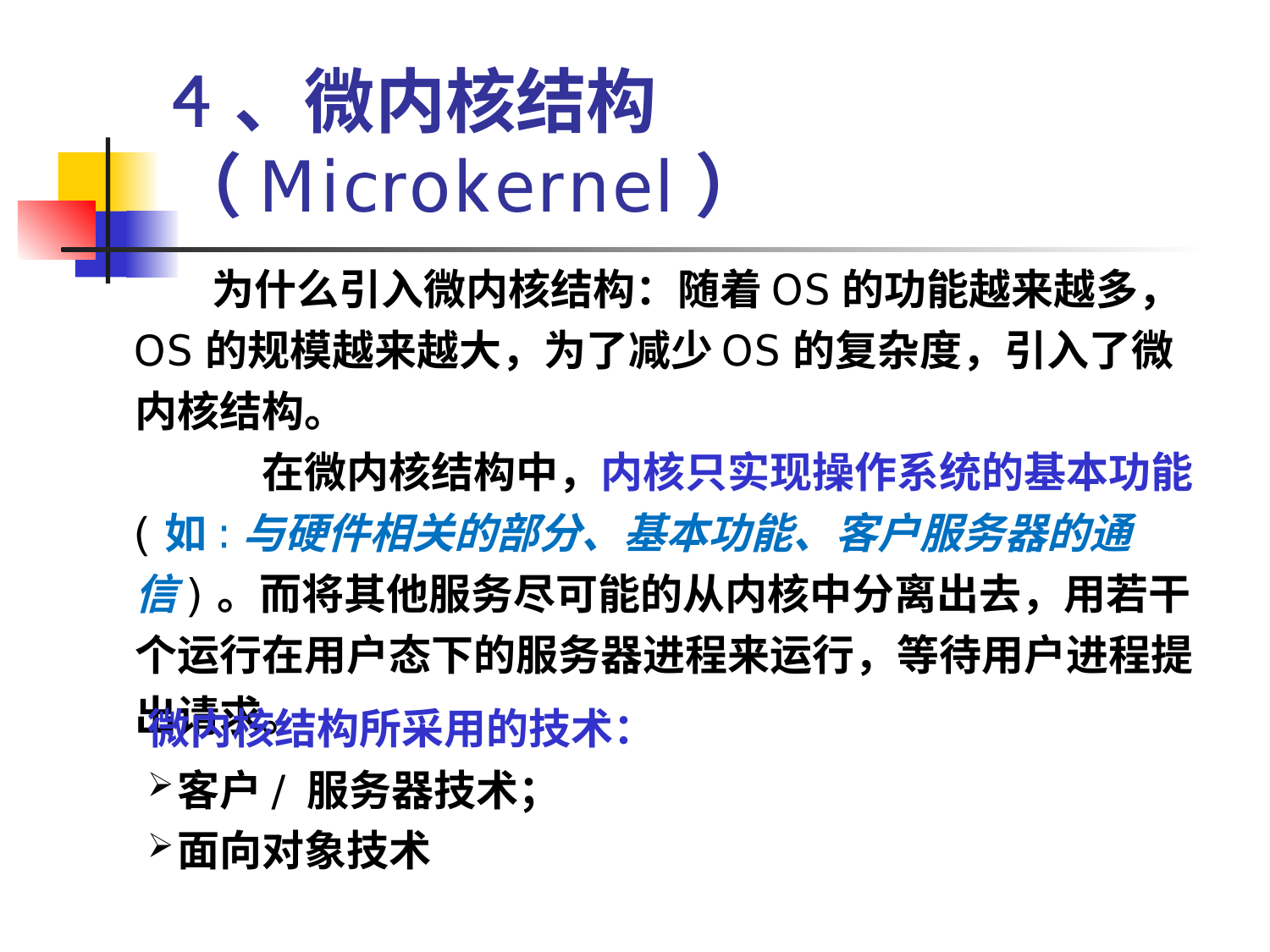

# 4、微内核结构（Microkernel）
            为什么引入微内核结构：随着OS的功能越来越多，OS的规模越来越大，为了减少OS的复杂度，引入了微内核结构。
		在微内核结构中，内核只实现操作系统的基本功能(如:与硬件相关的部分、基本功能、客户服务器的通信)。而将其他服务尽可能的从内核中分离出去，用若干个运行在用户态下的服务器进程来运行，等待用户进程提出请求。
微内核结构所采用的技术：
客户/服务器技术；
面向对象技术